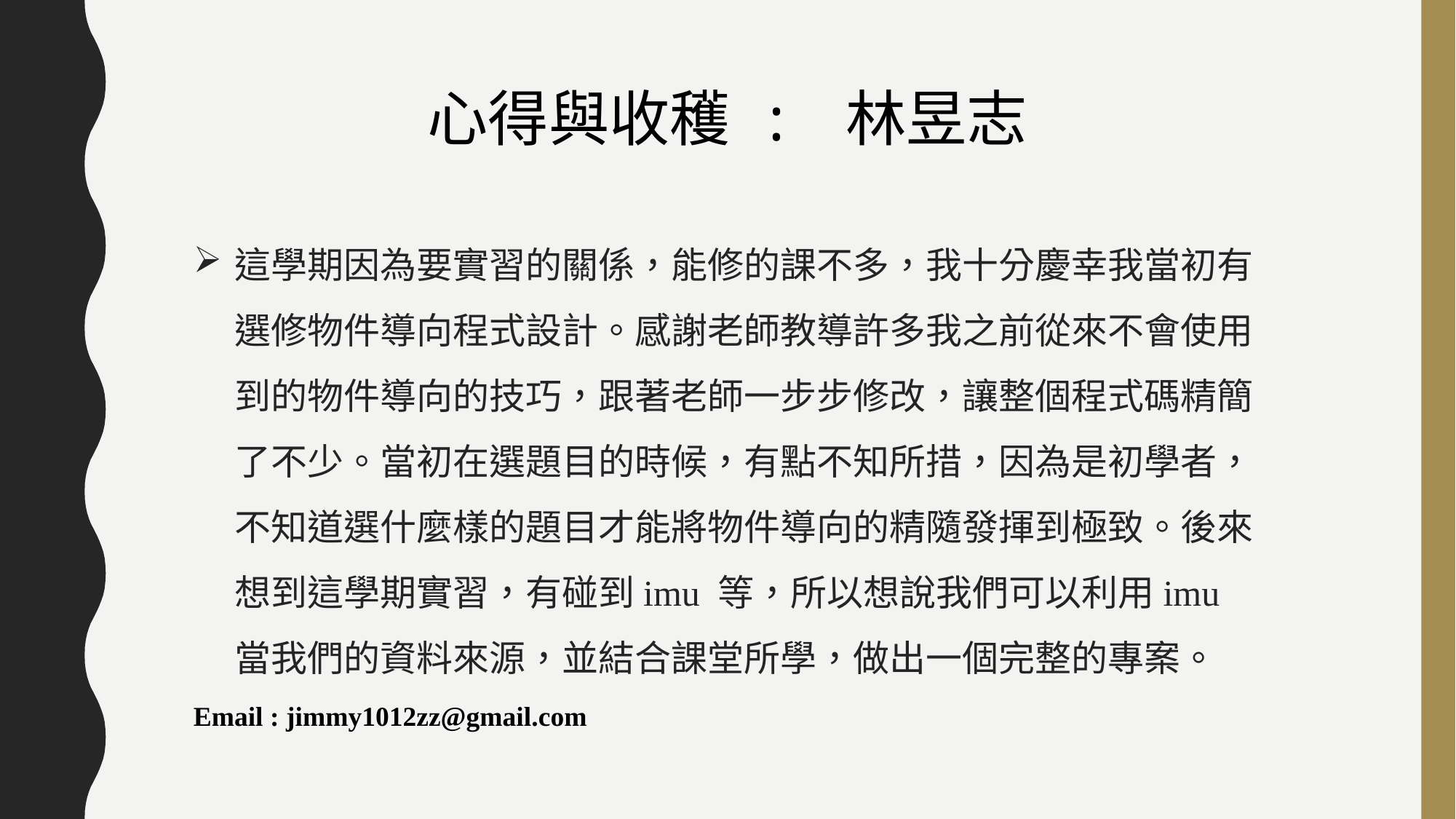

心得與收穫 : 林昱志
這學期因為要實習的關係，能修的課不多，我十分慶幸我當初有選修物件導向程式設計。感謝老師教導許多我之前從來不會使用到的物件導向的技巧，跟著老師一步步修改，讓整個程式碼精簡了不少。當初在選題目的時候，有點不知所措，因為是初學者，不知道選什麼樣的題目才能將物件導向的精隨發揮到極致。後來想到這學期實習，有碰到imu 等，所以想說我們可以利用imu 當我們的資料來源，並結合課堂所學，做出一個完整的專案。
Email : jimmy1012zz@gmail.com